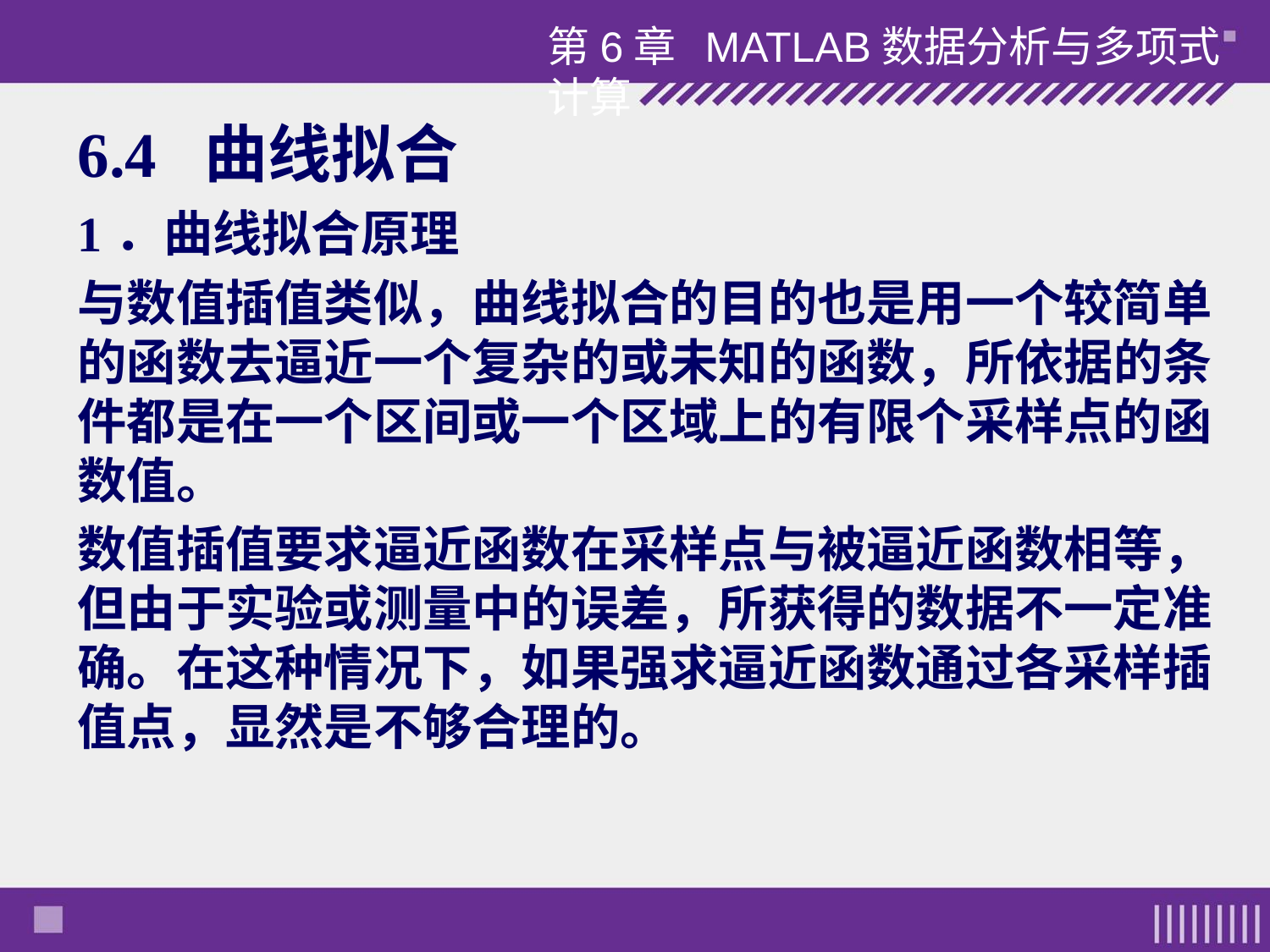

第6章  MATLAB数据分析与多项式计算
# 6.4  曲线拟合
1．曲线拟合原理
与数值插值类似，曲线拟合的目的也是用一个较简单的函数去逼近一个复杂的或未知的函数，所依据的条件都是在一个区间或一个区域上的有限个采样点的函数值。
数值插值要求逼近函数在采样点与被逼近函数相等，但由于实验或测量中的误差，所获得的数据不一定准确。在这种情况下，如果强求逼近函数通过各采样插值点，显然是不够合理的。